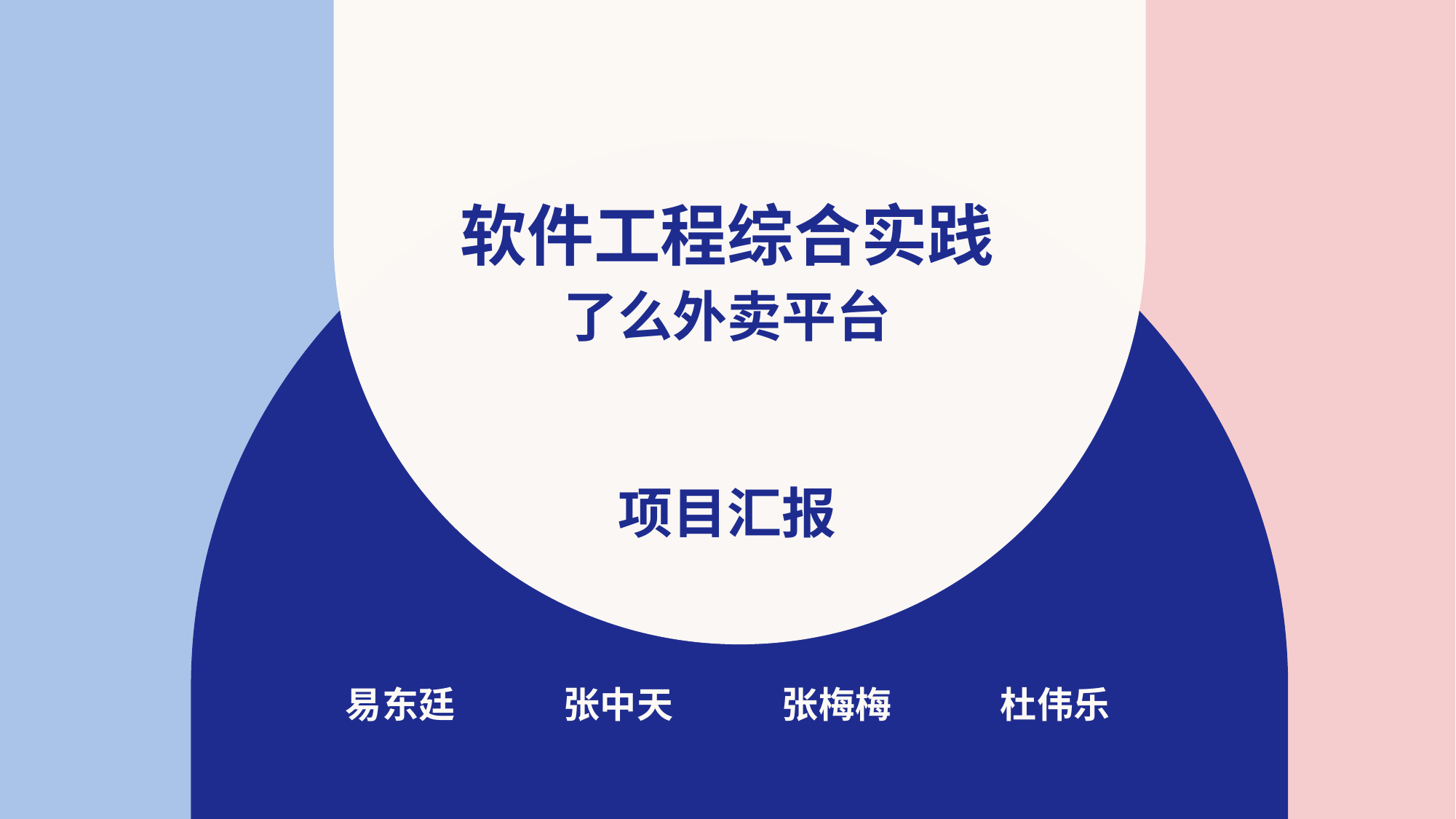

软件工程综合实践
了么外卖平台
# 项目汇报
易东廷	张中天	张梅梅	杜伟乐